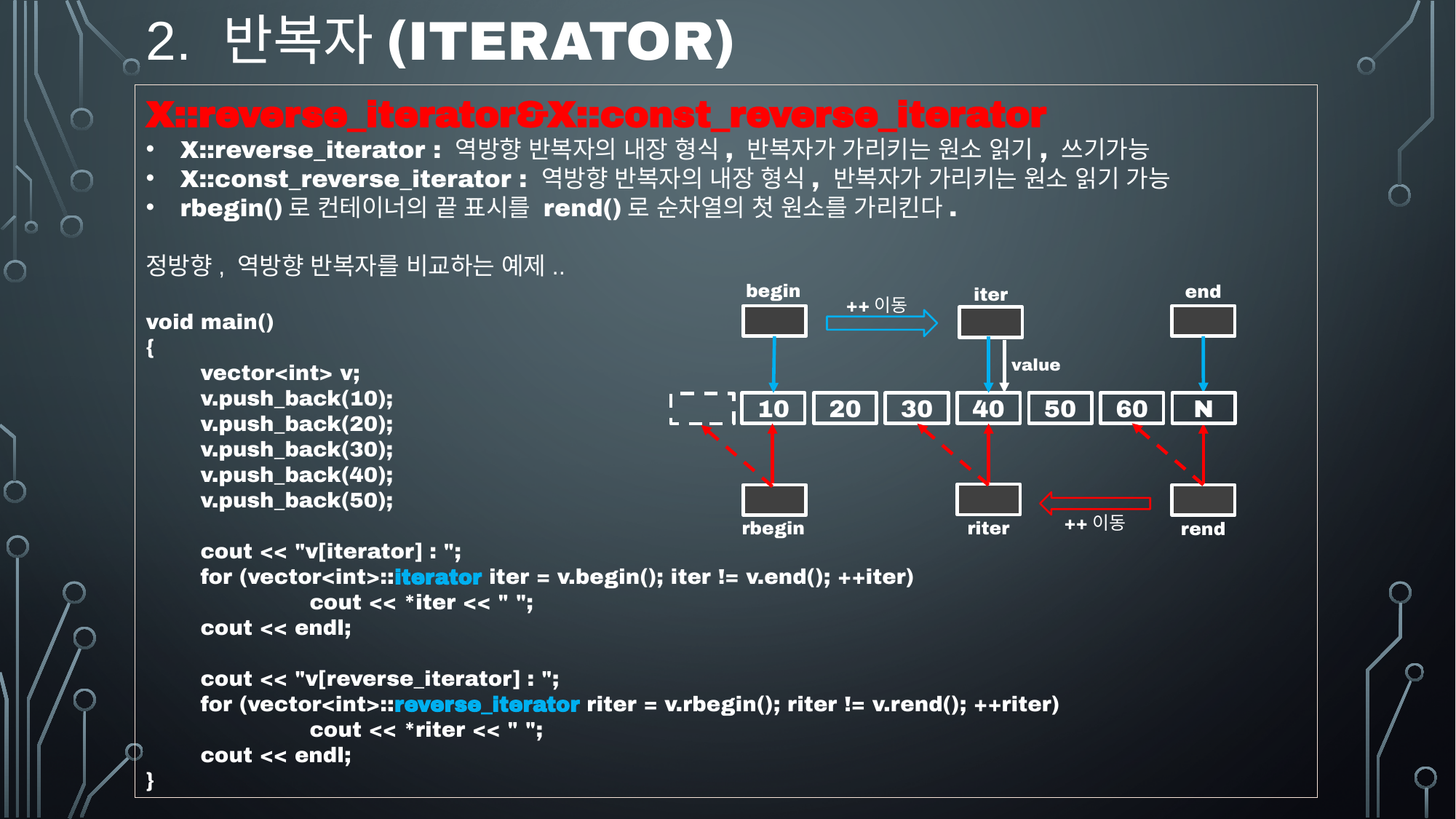

# 2. 반복자(iterator)
X::reverse_iterator&X::const_reverse_iterator
X::reverse_iterator : 역방향 반복자의 내장 형식, 반복자가 가리키는 원소 읽기, 쓰기가능
X::const_reverse_iterator : 역방향 반복자의 내장 형식, 반복자가 가리키는 원소 읽기 가능
rbegin()로 컨테이너의 끝 표시를 rend()로 순차열의 첫 원소를 가리킨다.

정방향, 역방향 반복자를 비교하는 예제..

void main()
{
vector<int> v;
v.push_back(10);
v.push_back(20);
v.push_back(30);
v.push_back(40);
v.push_back(50);

cout << "v[iterator] : ";
for (vector<int>::iterator iter = v.begin(); iter != v.end(); ++iter)
	cout << *iter << " ";
cout << endl;

cout << "v[reverse_iterator] : ";
for (vector<int>::reverse_iterator riter = v.rbegin(); riter != v.rend(); ++riter)
	cout << *riter << " ";
cout << endl;
}
begin
end
iter
++이동

value
40
60
N
20
30
50
10

++이동
riter
rbegin
rend